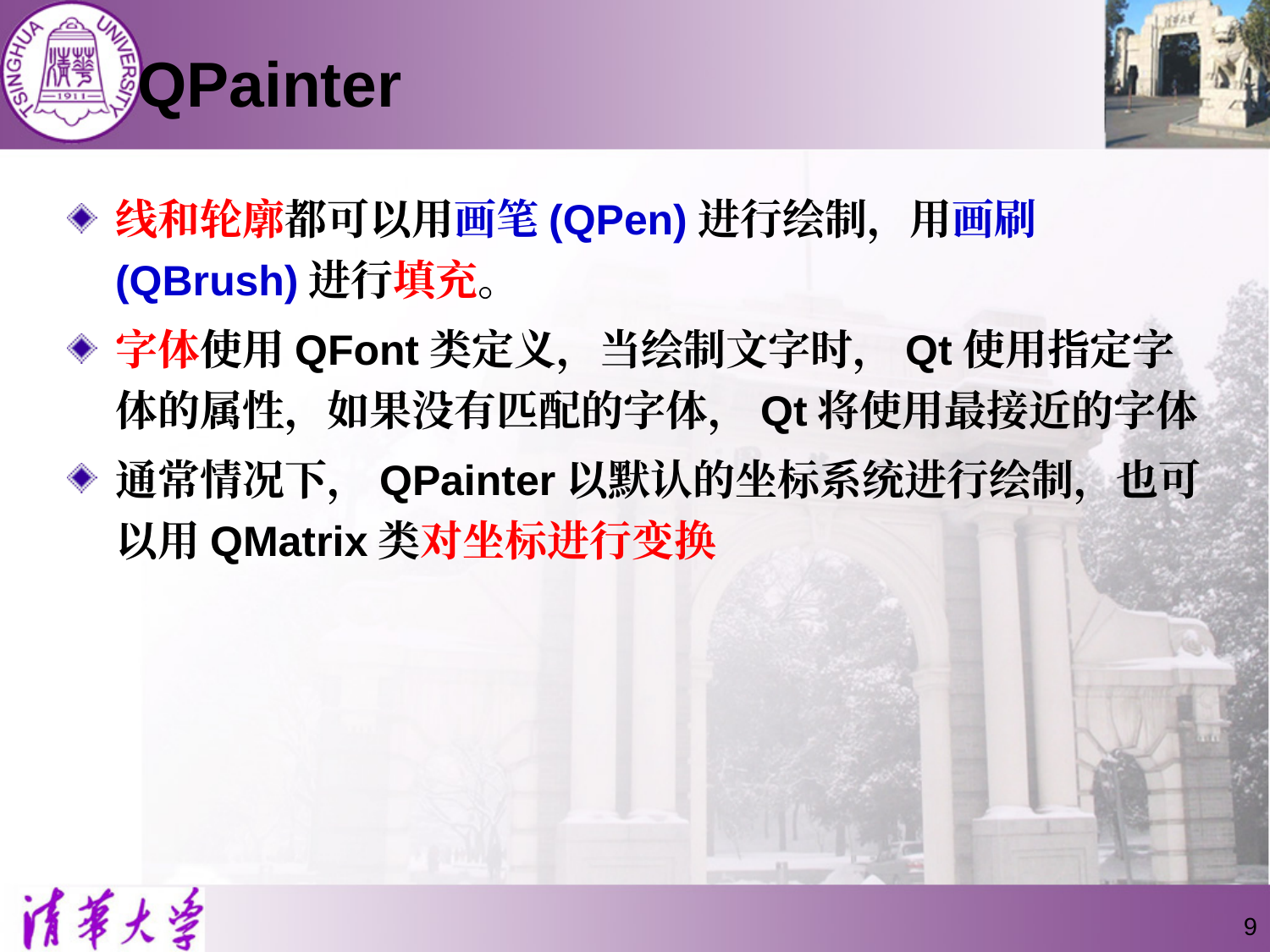

# QPainter
线和轮廓都可以用画笔(QPen)进行绘制，用画刷(QBrush)进行填充。
字体使用QFont类定义，当绘制文字时，Qt使用指定字体的属性，如果没有匹配的字体，Qt将使用最接近的字体
通常情况下，QPainter以默认的坐标系统进行绘制，也可以用QMatrix类对坐标进行变换
9